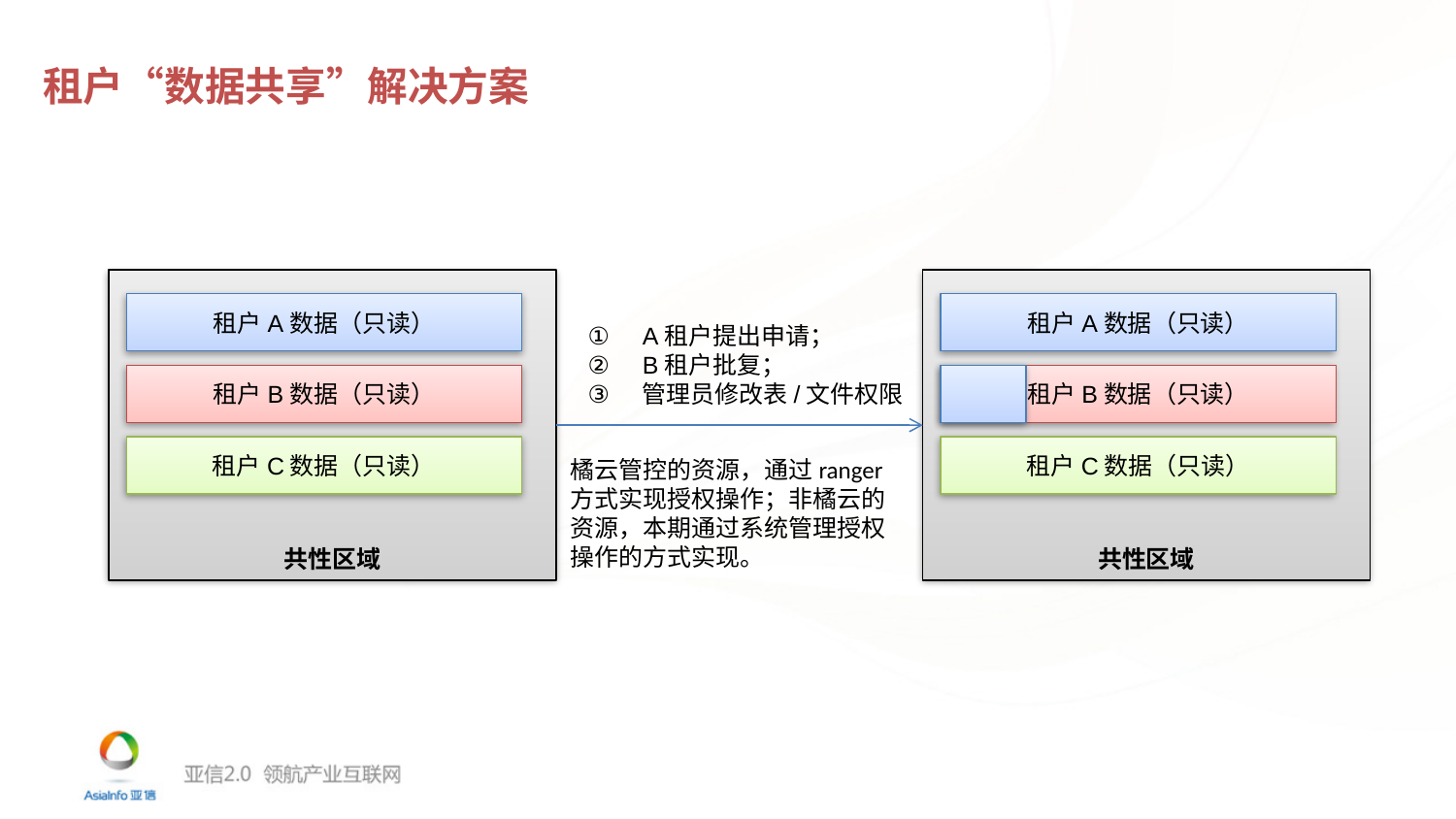

租户“数据共享”解决方案

租户A数据（只读）
租户A数据（只读）
A租户提出申请；
B租户批复；
管理员修改表/文件权限
租户B数据（只读）
租户B数据（只读）

租户C数据（只读）
租户C数据（只读）
橘云管控的资源，通过ranger方式实现授权操作；非橘云的资源，本期通过系统管理授权操作的方式实现。
共性区域
共性区域